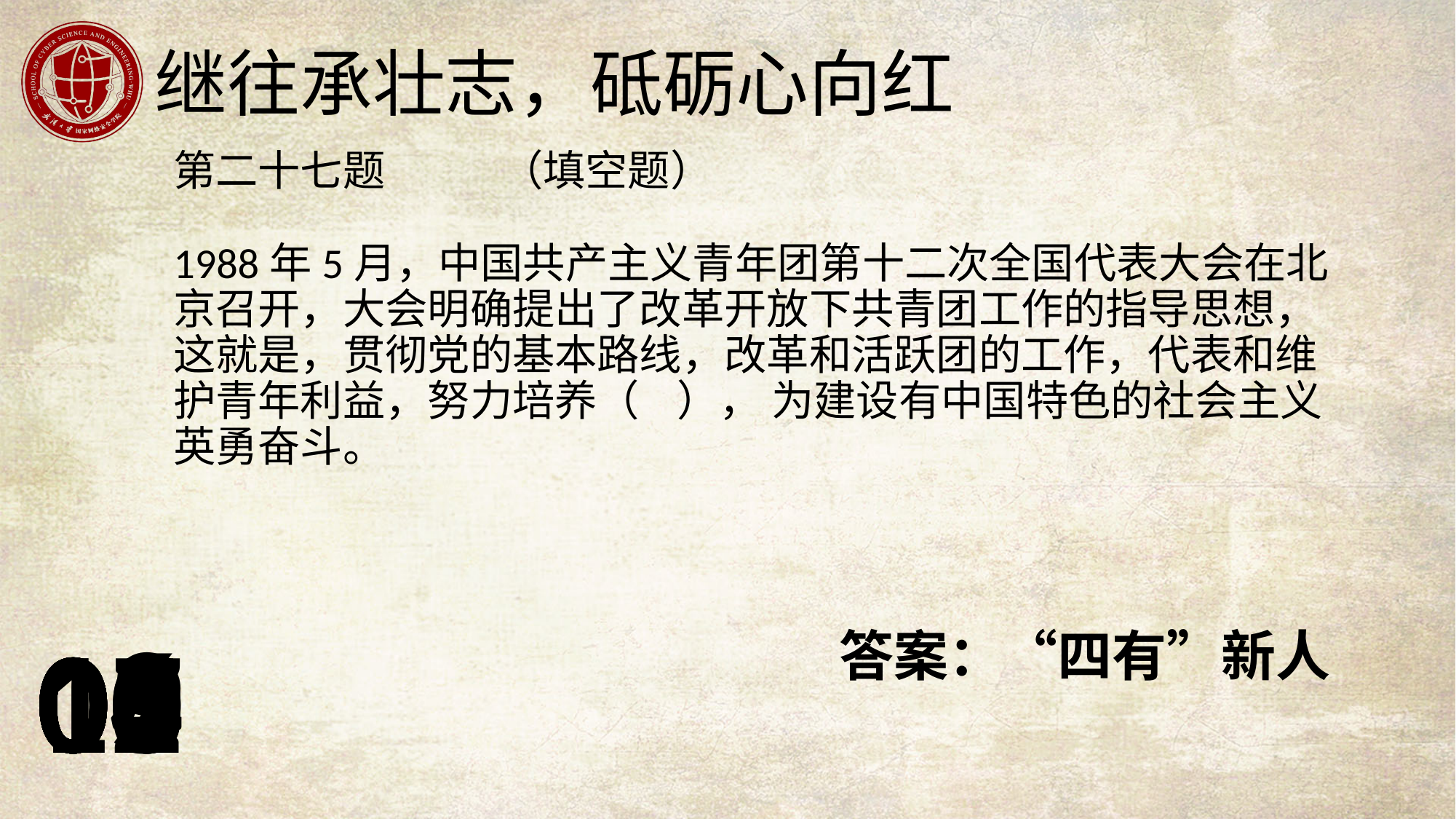

第二十七题		（填空题）
1988年5月，中国共产主义青年团第十二次全国代表大会在北京召开，大会明确提出了改革开放下共青团工作的指导思想，这就是，贯彻党的基本路线，改革和活跃团的工作，代表和维护青年利益，努力培养（    ）， 为建设有中国特色的社会主义英勇奋斗。
答案：“四有”新人